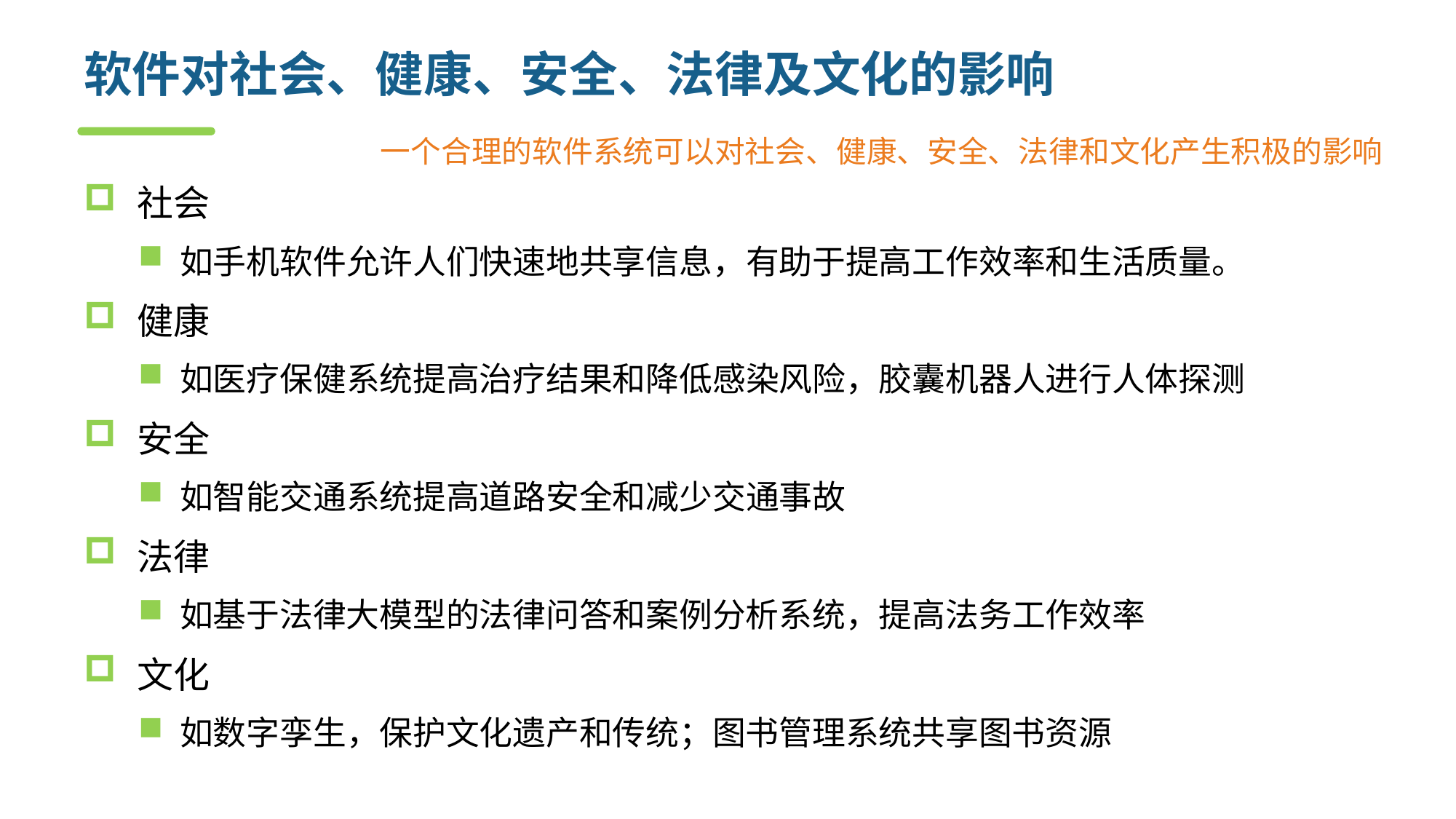

# 软件对社会、健康、安全、法律及文化的影响
一个合理的软件系统可以对社会、健康、安全、法律和文化产生积极的影响
社会
如手机软件允许人们快速地共享信息，有助于提高工作效率和生活质量。
健康
如医疗保健系统提高治疗结果和降低感染风险，胶囊机器人进行人体探测
安全
如智能交通系统提高道路安全和减少交通事故
法律
如基于法律大模型的法律问答和案例分析系统，提高法务工作效率
文化
如数字孪生，保护文化遗产和传统；图书管理系统共享图书资源

16